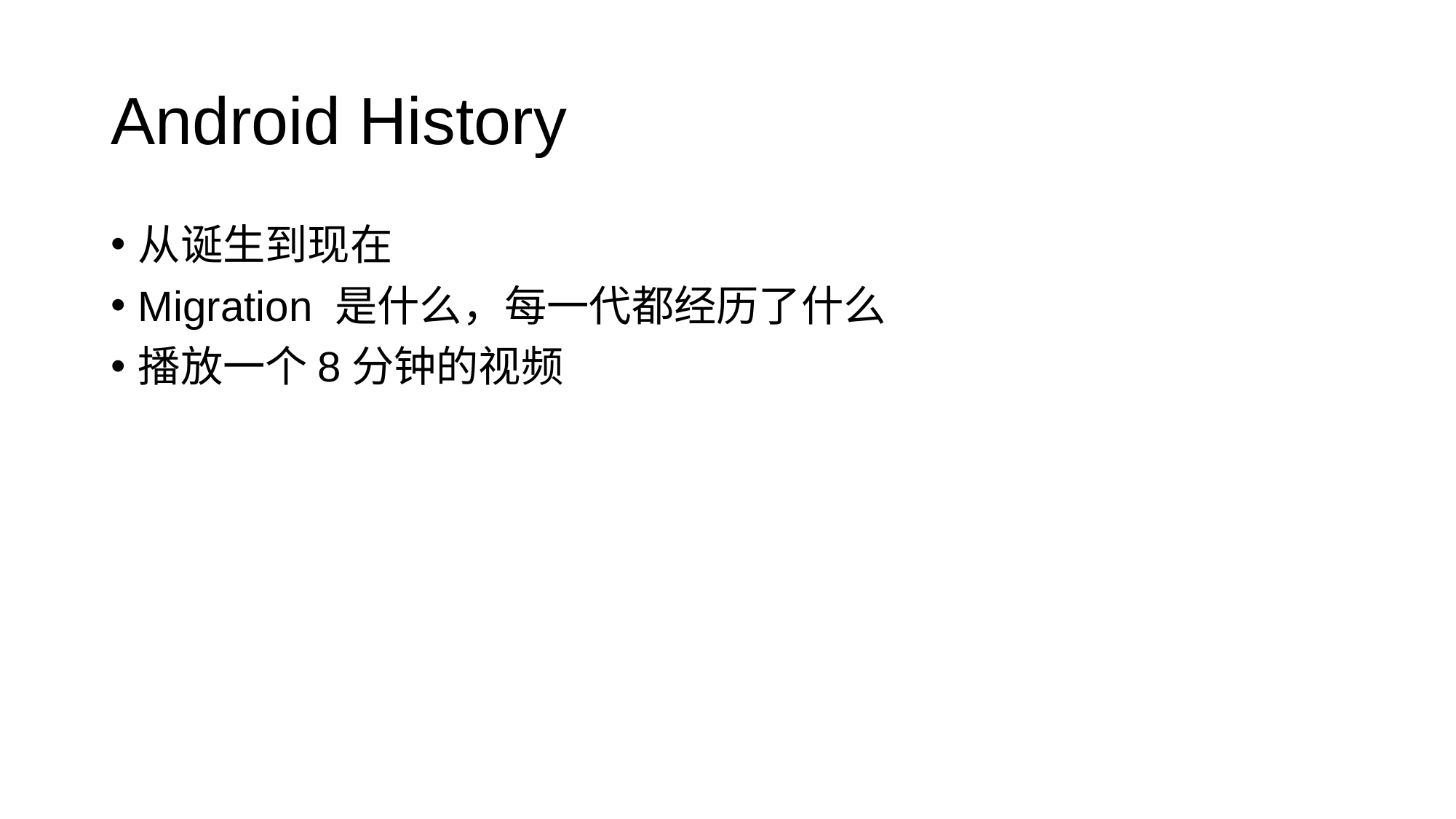

# Android History
从诞生到现在
Migration 是什么，每一代都经历了什么
播放一个8分钟的视频